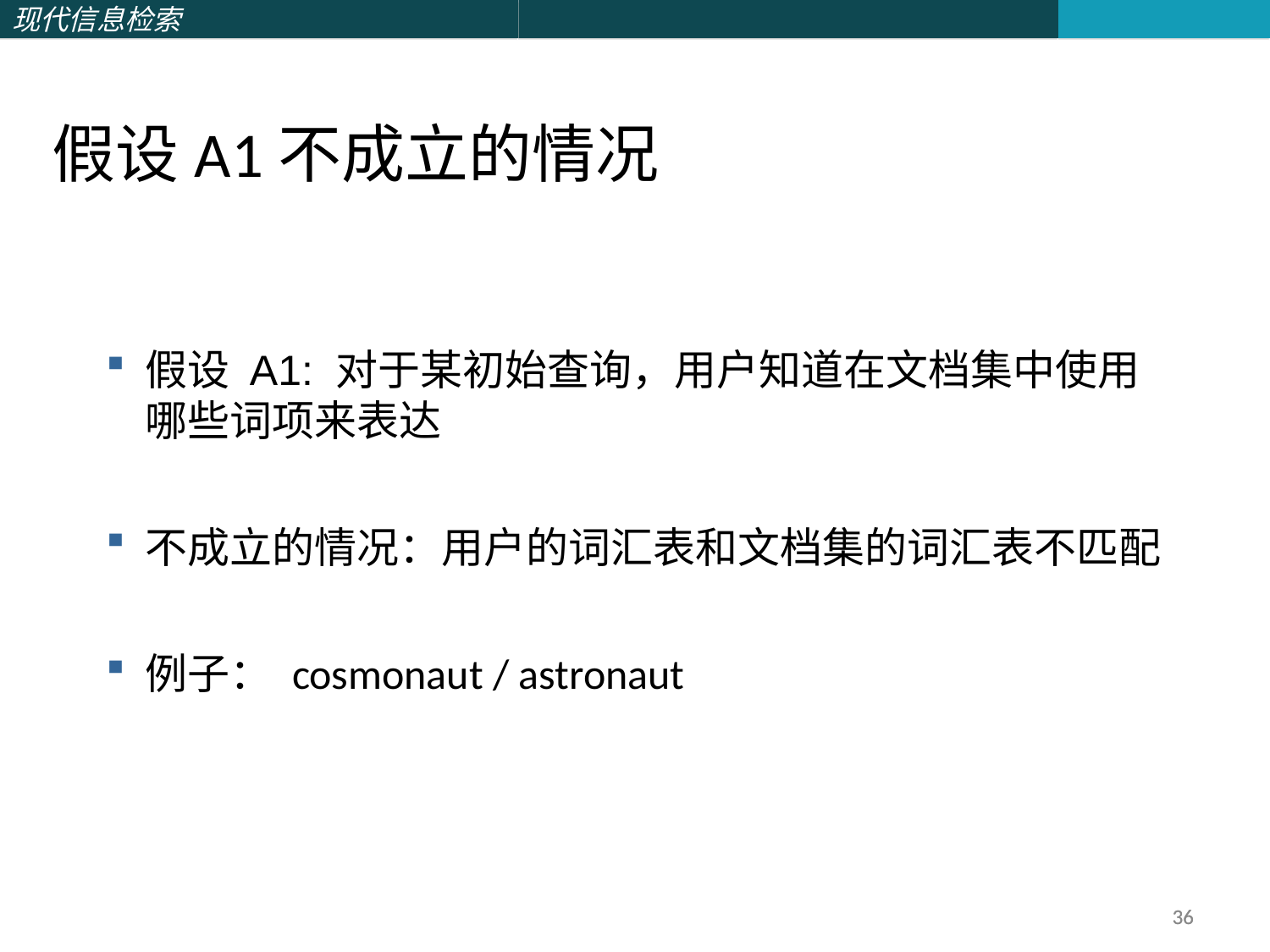

假设A1不成立的情况
假设 A1: 对于某初始查询，用户知道在文档集中使用哪些词项来表达

不成立的情况：用户的词汇表和文档集的词汇表不匹配

例子： cosmonaut / astronaut
36
36